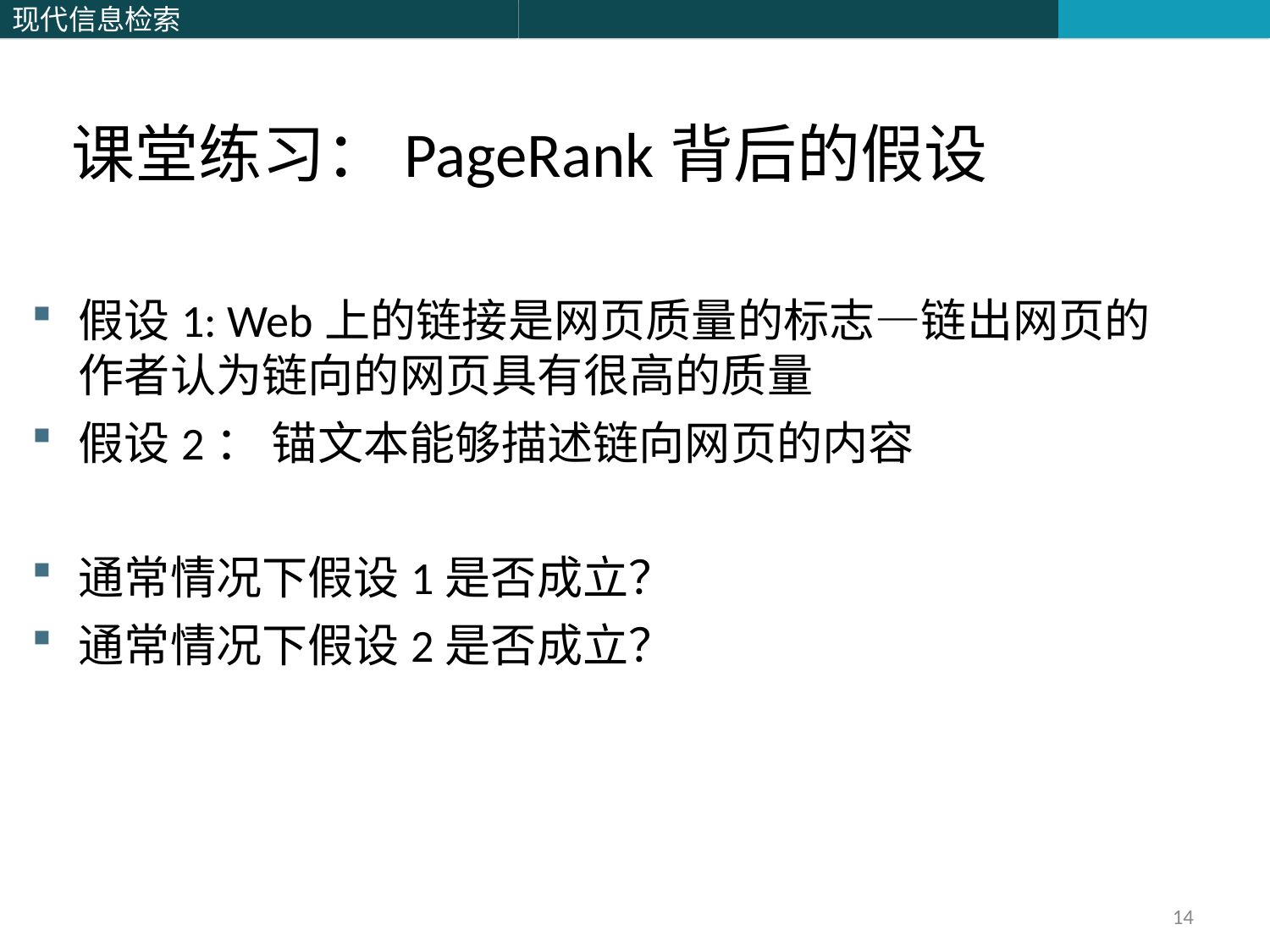

课堂练习：PageRank背后的假设

假设1: Web上的链接是网页质量的标志—链出网页的作者认为链向的网页具有很高的质量
假设2： 锚文本能够描述链向网页的内容

通常情况下假设1是否成立？
通常情况下假设2是否成立？

14